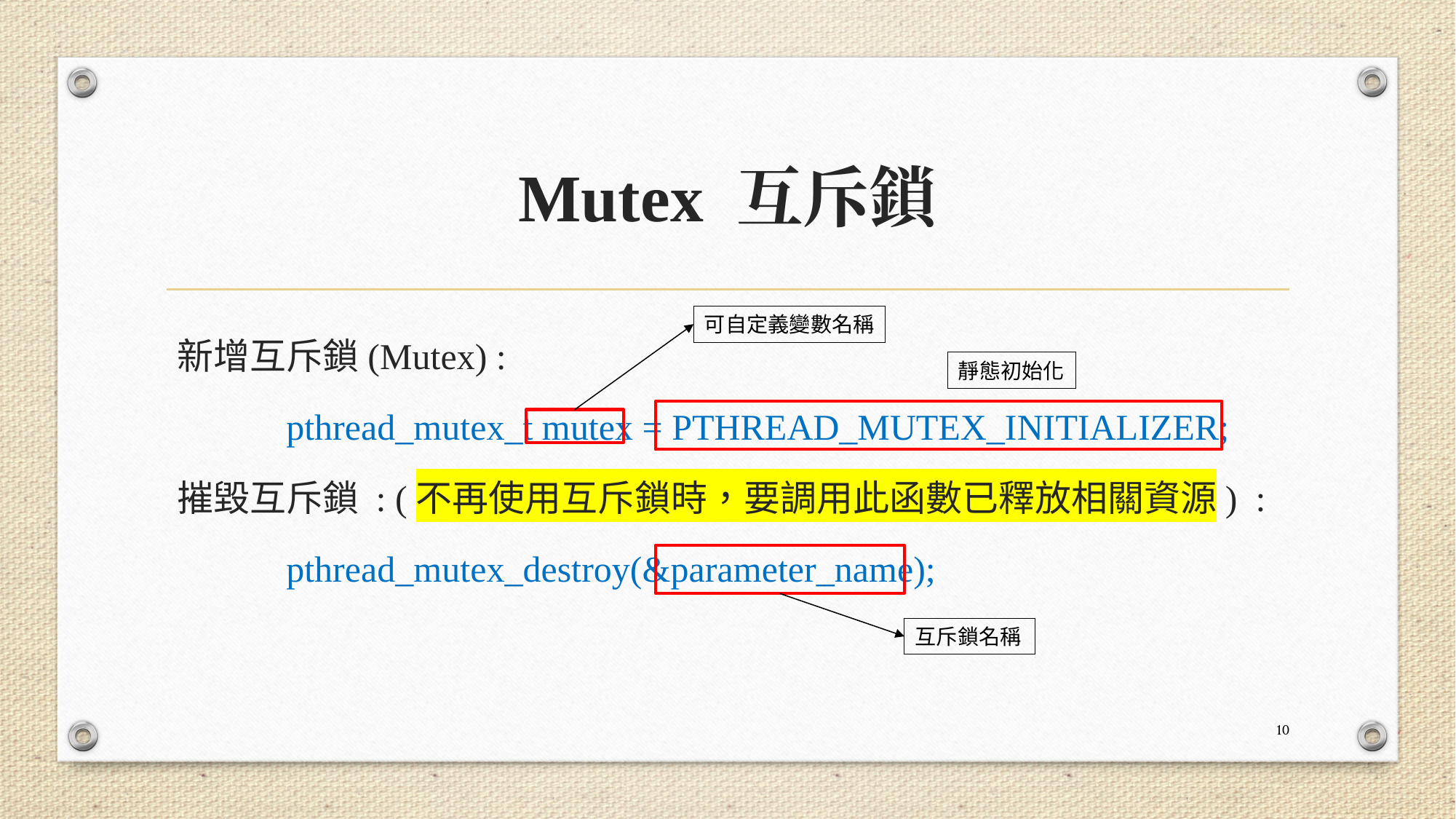

# Mutex 互斥鎖
新增互斥鎖(Mutex) :
	pthread_mutex_t mutex = PTHREAD_MUTEX_INITIALIZER;
摧毀互斥鎖 : (不再使用互斥鎖時，要調用此函數已釋放相關資源)  :
	pthread_mutex_destroy(&parameter_name);

可自定義變數名稱
靜態初始化

互斥鎖名稱
10